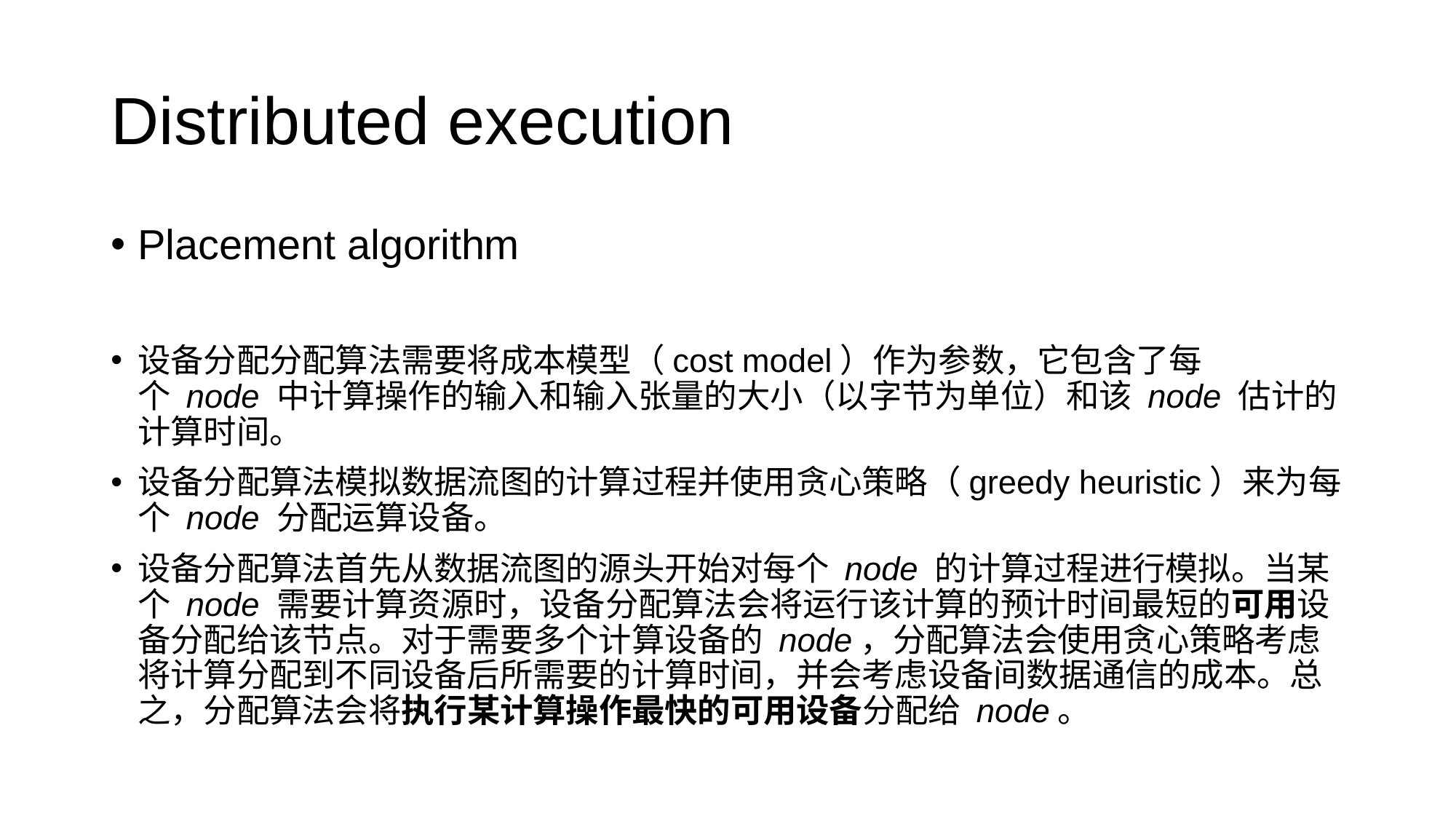

# Distributed execution
Placement algorithm

设备分配分配算法需要将成本模型（cost model）作为参数，它包含了每个 node 中计算操作的输入和输入张量的大小（以字节为单位）和该 node 估计的计算时间。
设备分配算法模拟数据流图的计算过程并使用贪心策略（greedy heuristic）来为每个 node 分配运算设备。
设备分配算法首先从数据流图的源头开始对每个 node 的计算过程进行模拟。当某个 node 需要计算资源时，设备分配算法会将运行该计算的预计时间最短的可用设备分配给该节点。对于需要多个计算设备的 node，分配算法会使用贪心策略考虑将计算分配到不同设备后所需要的计算时间，并会考虑设备间数据通信的成本。总之，分配算法会将执行某计算操作最快的可用设备分配给 node。